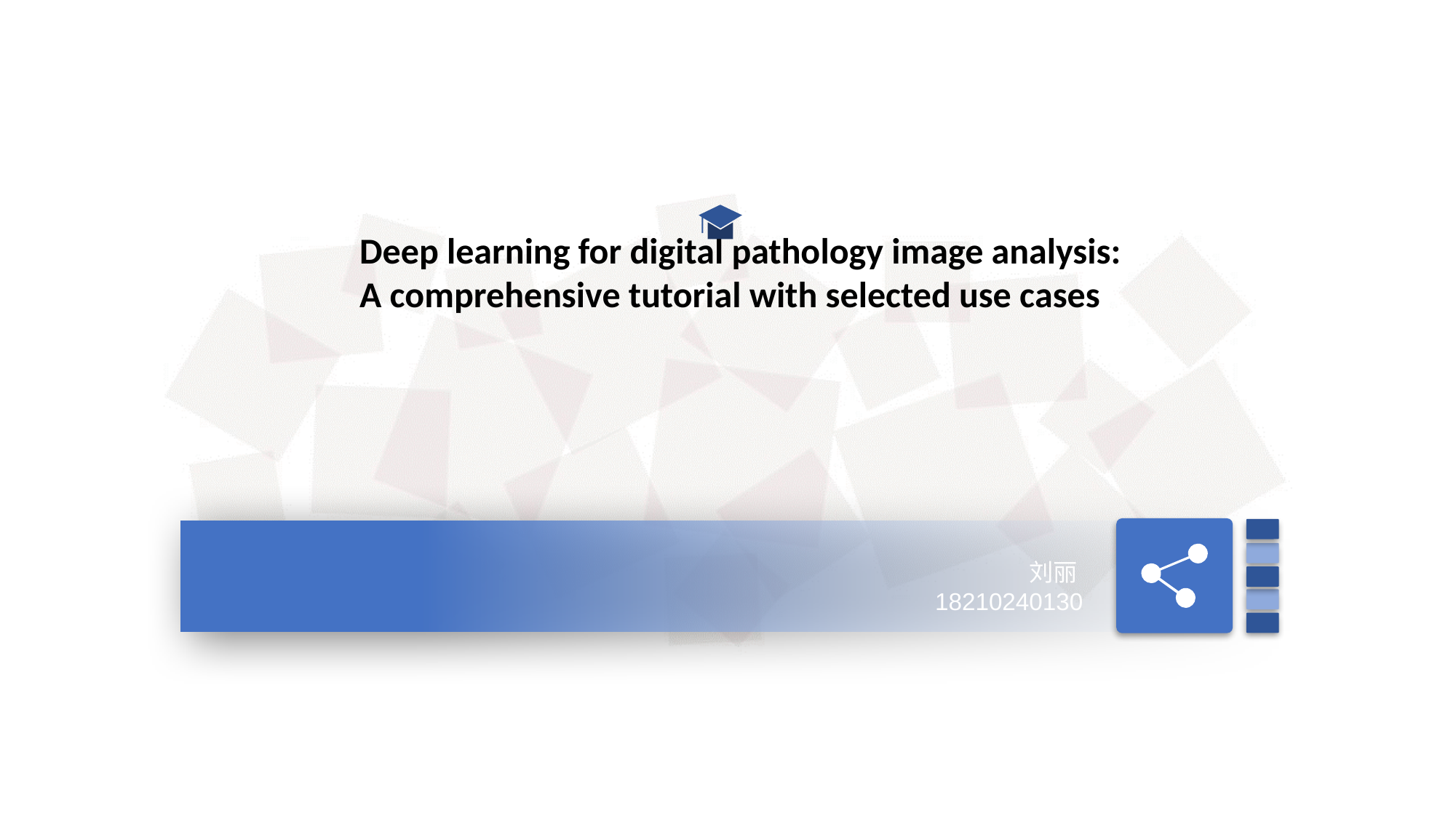

Deep learning for digital pathology image analysis:
A comprehensive tutorial with selected use cases

刘丽
18210240130